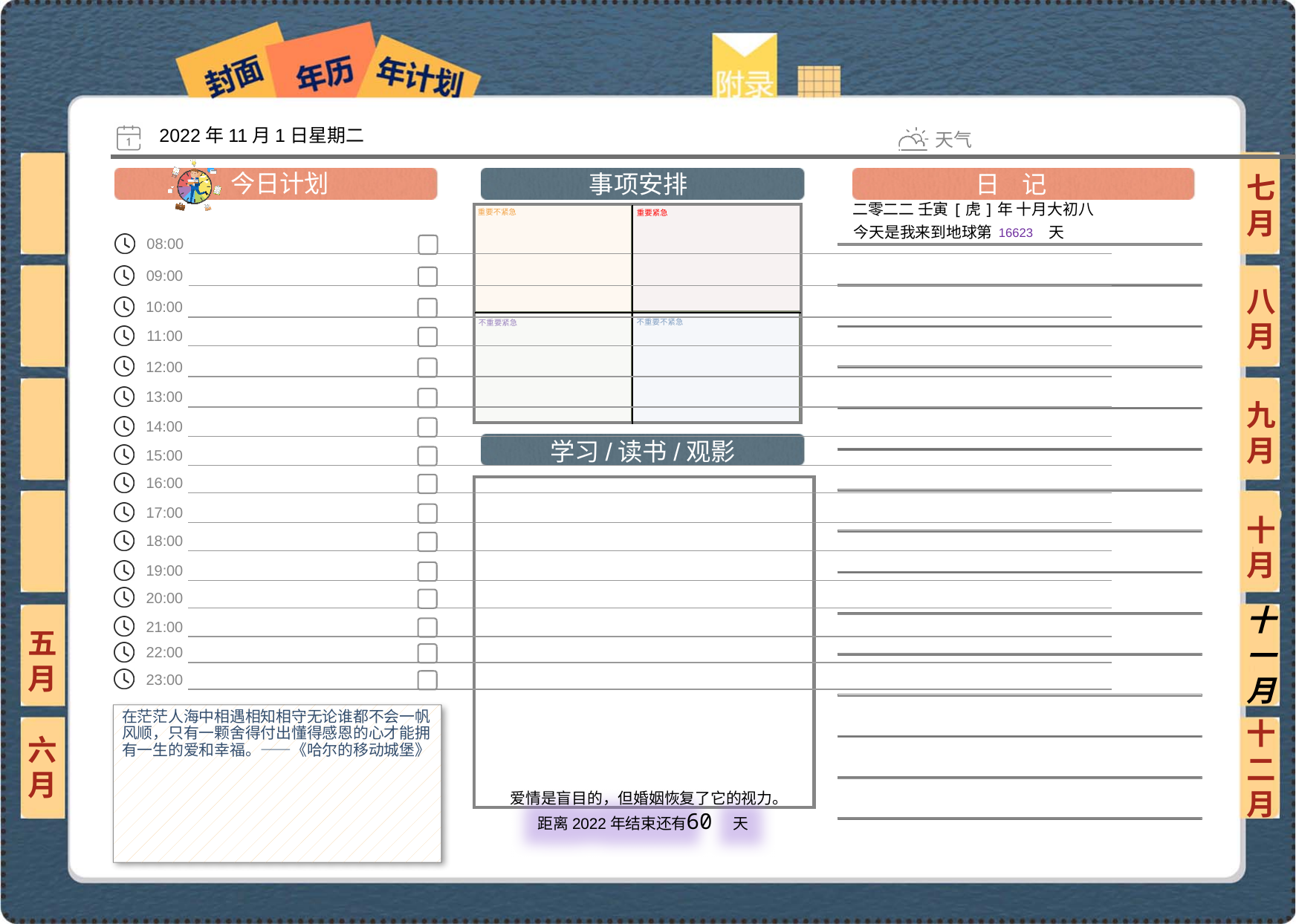

2022年11月1日星期二
七月
二零二二 壬寅[虎]年 十月大初八
16623
八月
九月
十月
十一月
五月
在茫茫人海中相遇相知相守无论谁都不会一帆风顺，只有一颗舍得付出懂得感恩的心才能拥有一生的爱和幸福。——《哈尔的移动城堡》

六月
十二月
60
 爱情是盲目的，但婚姻恢复了它的视力。